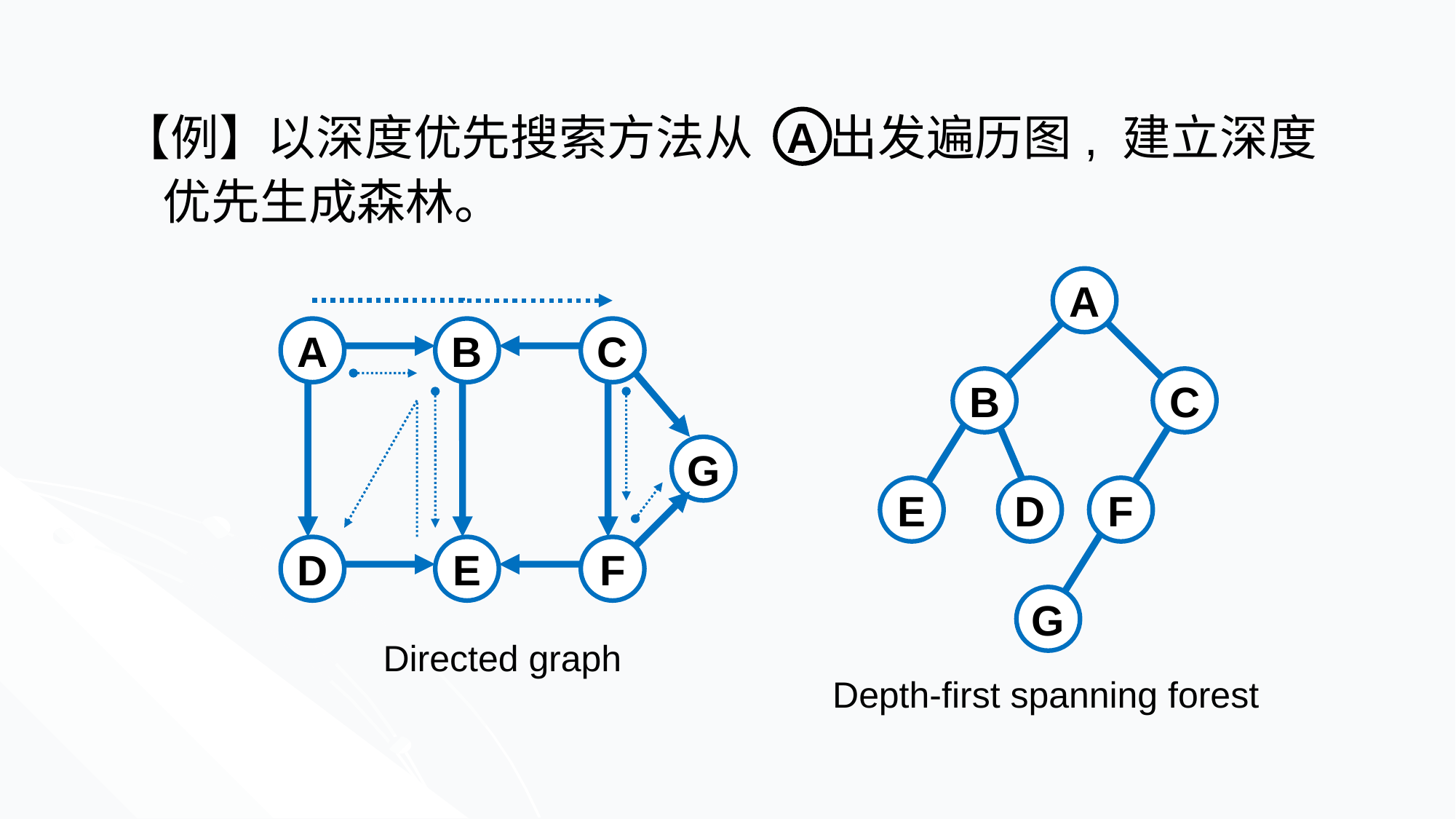

【例】以深度优先搜索方法从       出发遍历图, 建立深度优先生成森林。
A
A

B
C

E
D
F

G
Depth-first spanning forest
A
B
C

G

D
E
F

Directed graph